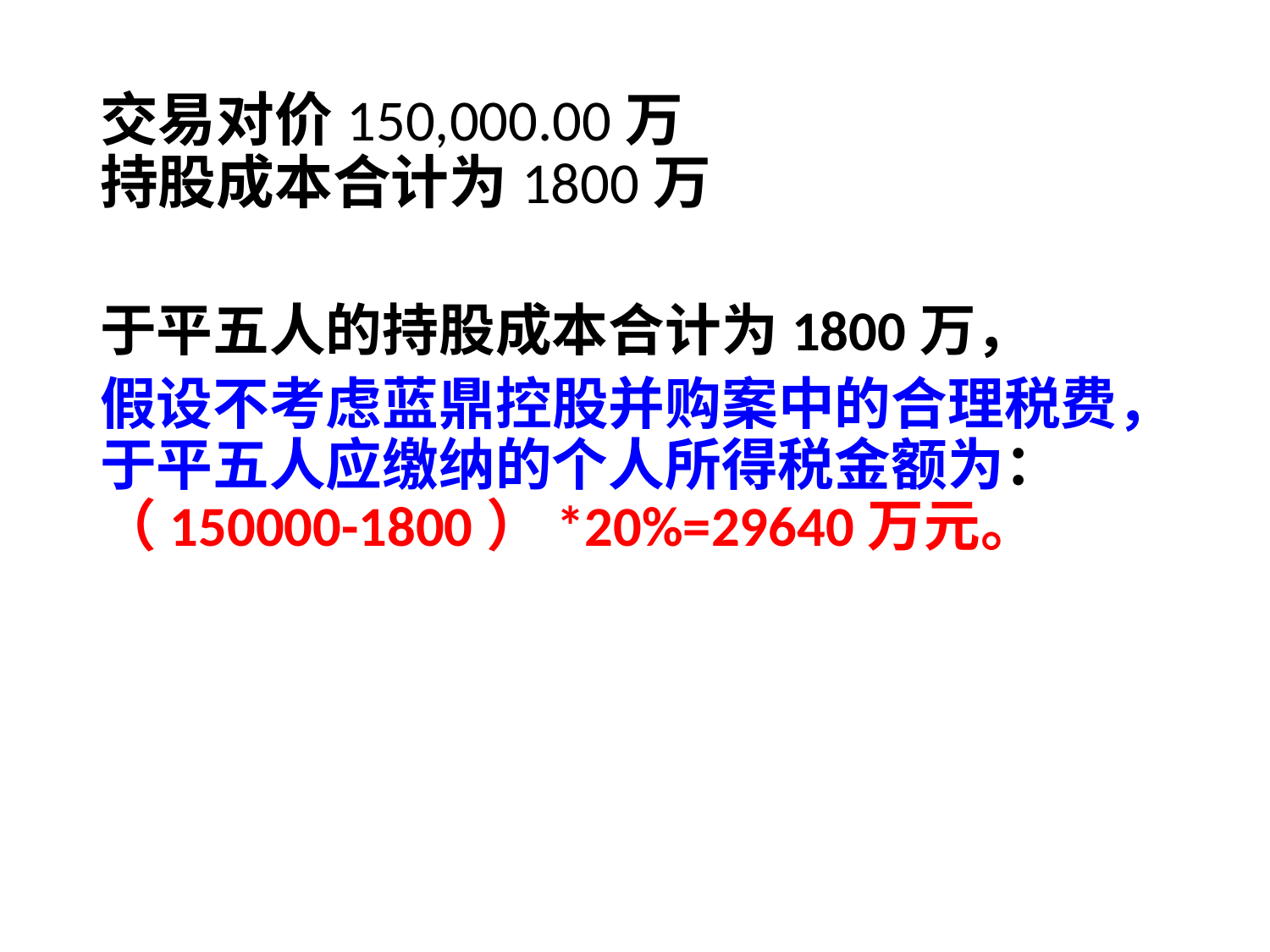

# 交易对价150,000.00万 持股成本合计为1800万

于平五人的持股成本合计为1800万，
假设不考虑蓝鼎控股并购案中的合理税费，于平五人应缴纳的个人所得税金额为：（150000-1800）*20%=29640万元。